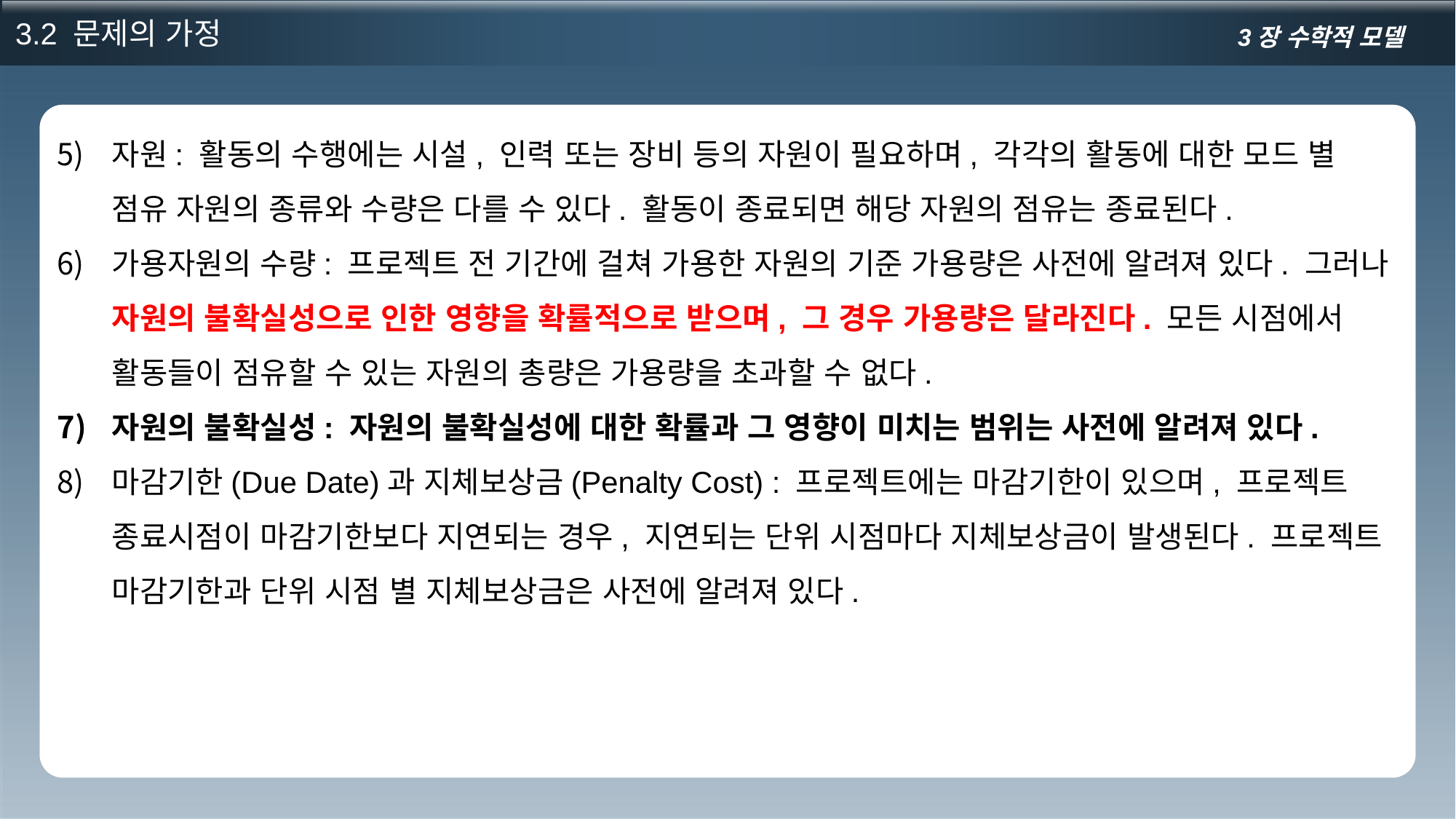

3.2 문제의 가정
3장 수학적 모델
자원: 활동의 수행에는 시설, 인력 또는 장비 등의 자원이 필요하며, 각각의 활동에 대한 모드 별 점유 자원의 종류와 수량은 다를 수 있다. 활동이 종료되면 해당 자원의 점유는 종료된다.
가용자원의 수량: 프로젝트 전 기간에 걸쳐 가용한 자원의 기준 가용량은 사전에 알려져 있다. 그러나 자원의 불확실성으로 인한 영향을 확률적으로 받으며, 그 경우 가용량은 달라진다. 모든 시점에서 활동들이 점유할 수 있는 자원의 총량은 가용량을 초과할 수 없다.
자원의 불확실성: 자원의 불확실성에 대한 확률과 그 영향이 미치는 범위는 사전에 알려져 있다.
마감기한(Due Date)과 지체보상금(Penalty Cost) : 프로젝트에는 마감기한이 있으며, 프로젝트 종료시점이 마감기한보다 지연되는 경우, 지연되는 단위 시점마다 지체보상금이 발생된다. 프로젝트 마감기한과 단위 시점 별 지체보상금은 사전에 알려져 있다.